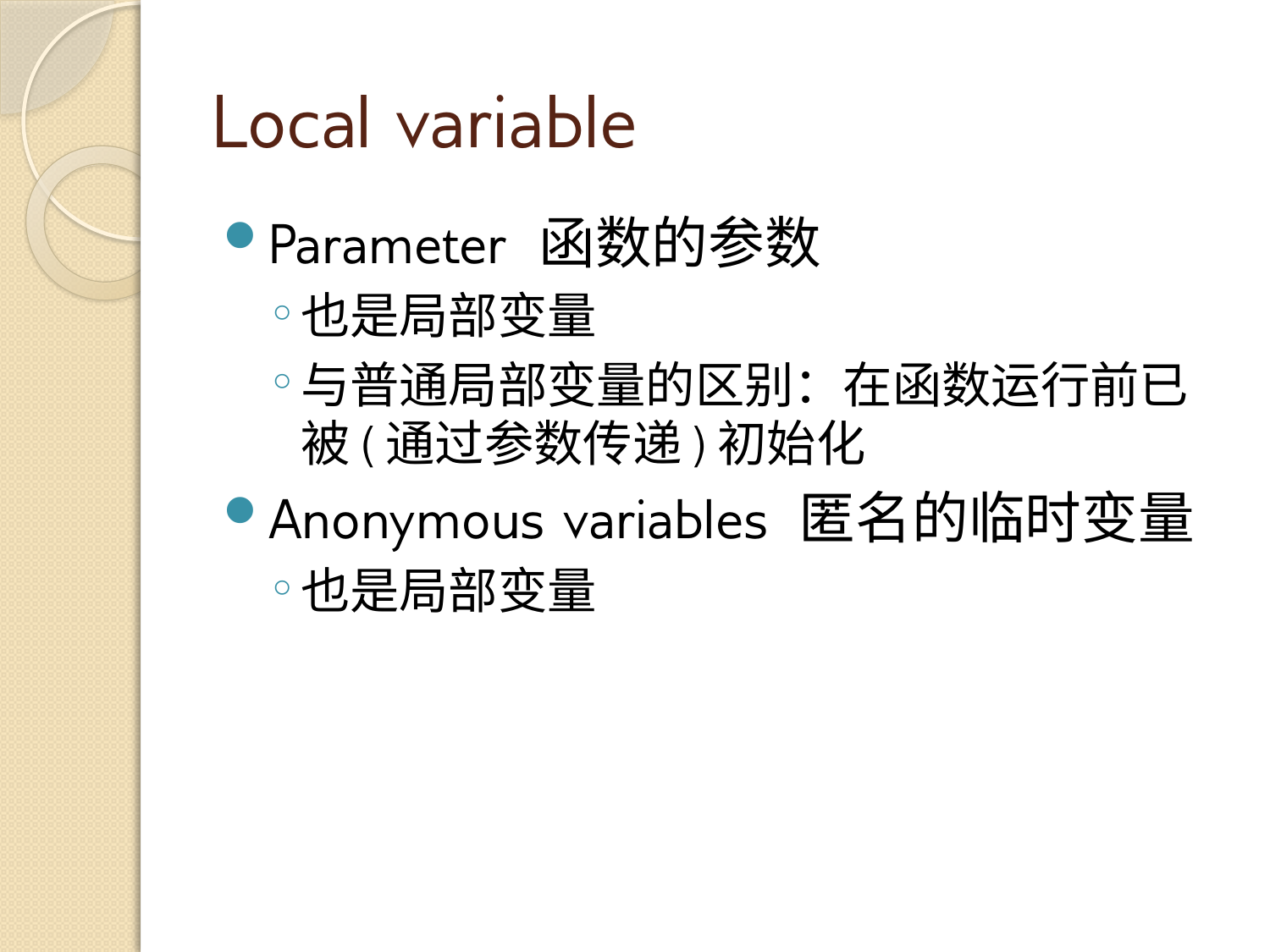

# Local variable
Parameter 函数的参数
也是局部变量
与普通局部变量的区别：在函数运行前已被(通过参数传递)初始化
Anonymous variables 匿名的临时变量
也是局部变量